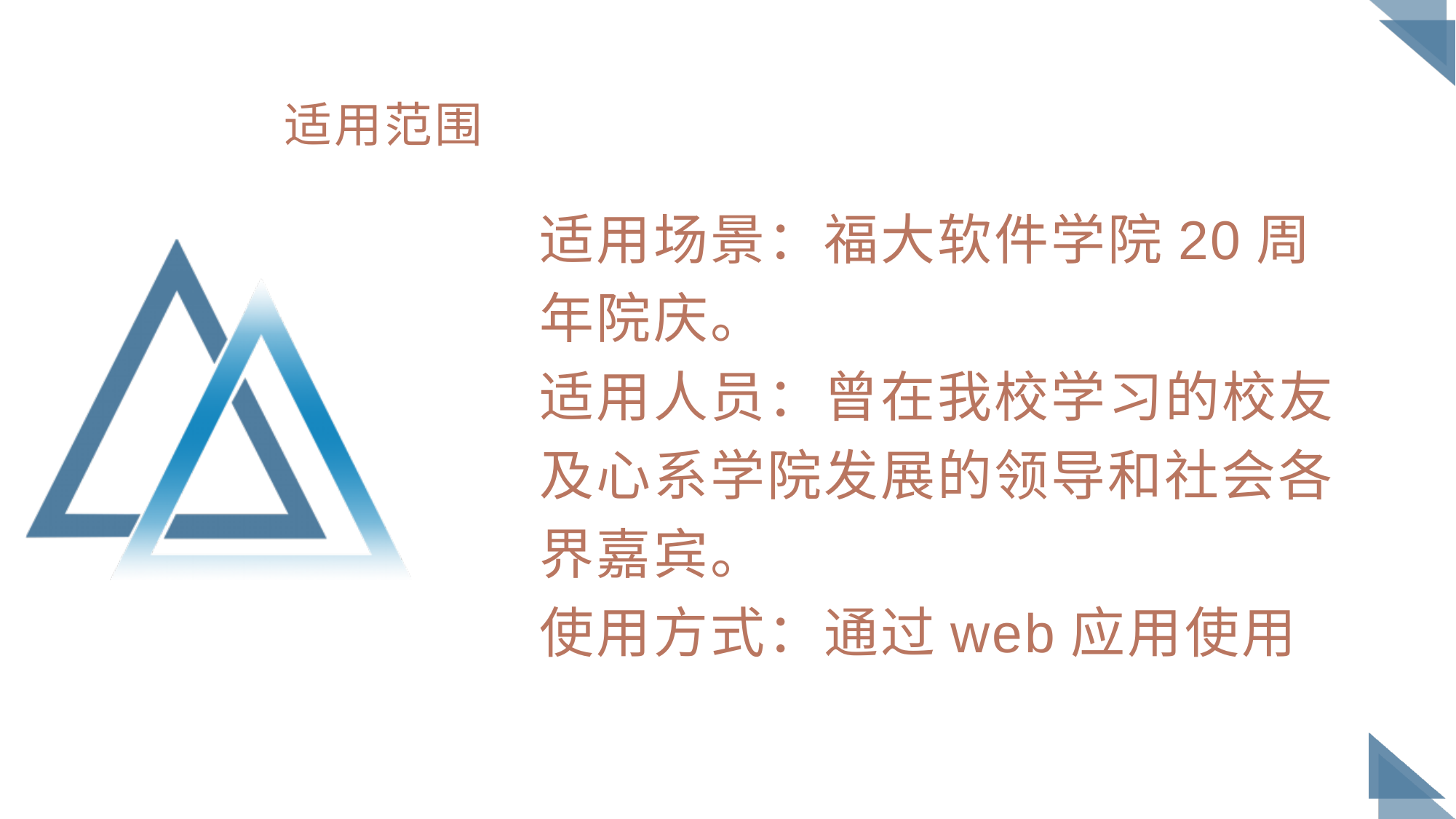

适用范围
适用场景：福大软件学院20周年院庆。
适用人员：曾在我校学习的校友及心系学院发展的领导和社会各界嘉宾。
使用方式：通过web应用使用